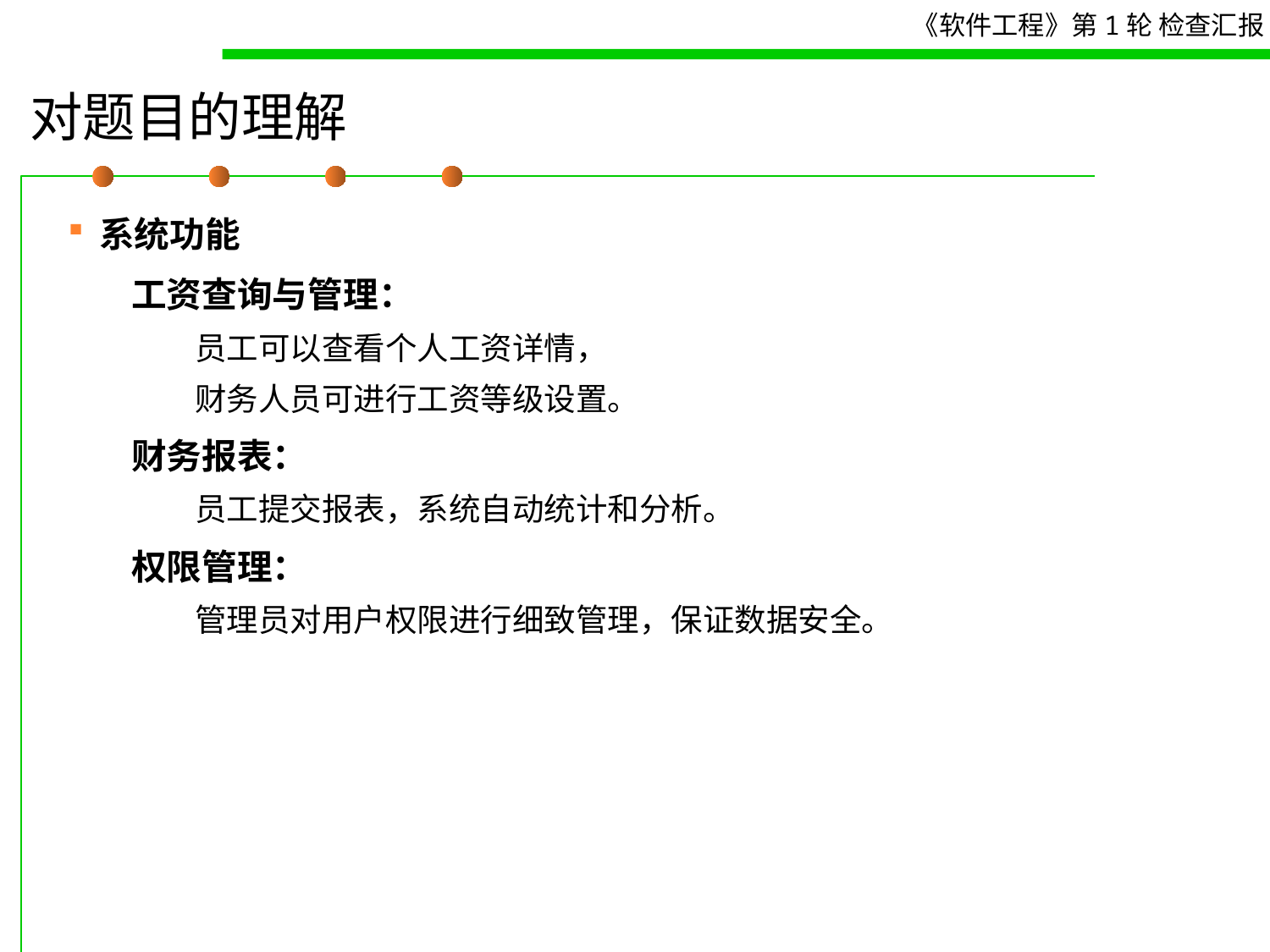

# 对题目的理解
系统功能
工资查询与管理：
员工可以查看个人工资详情，
财务人员可进行工资等级设置。
财务报表：
员工提交报表，系统自动统计和分析。
权限管理：
管理员对用户权限进行细致管理，保证数据安全。